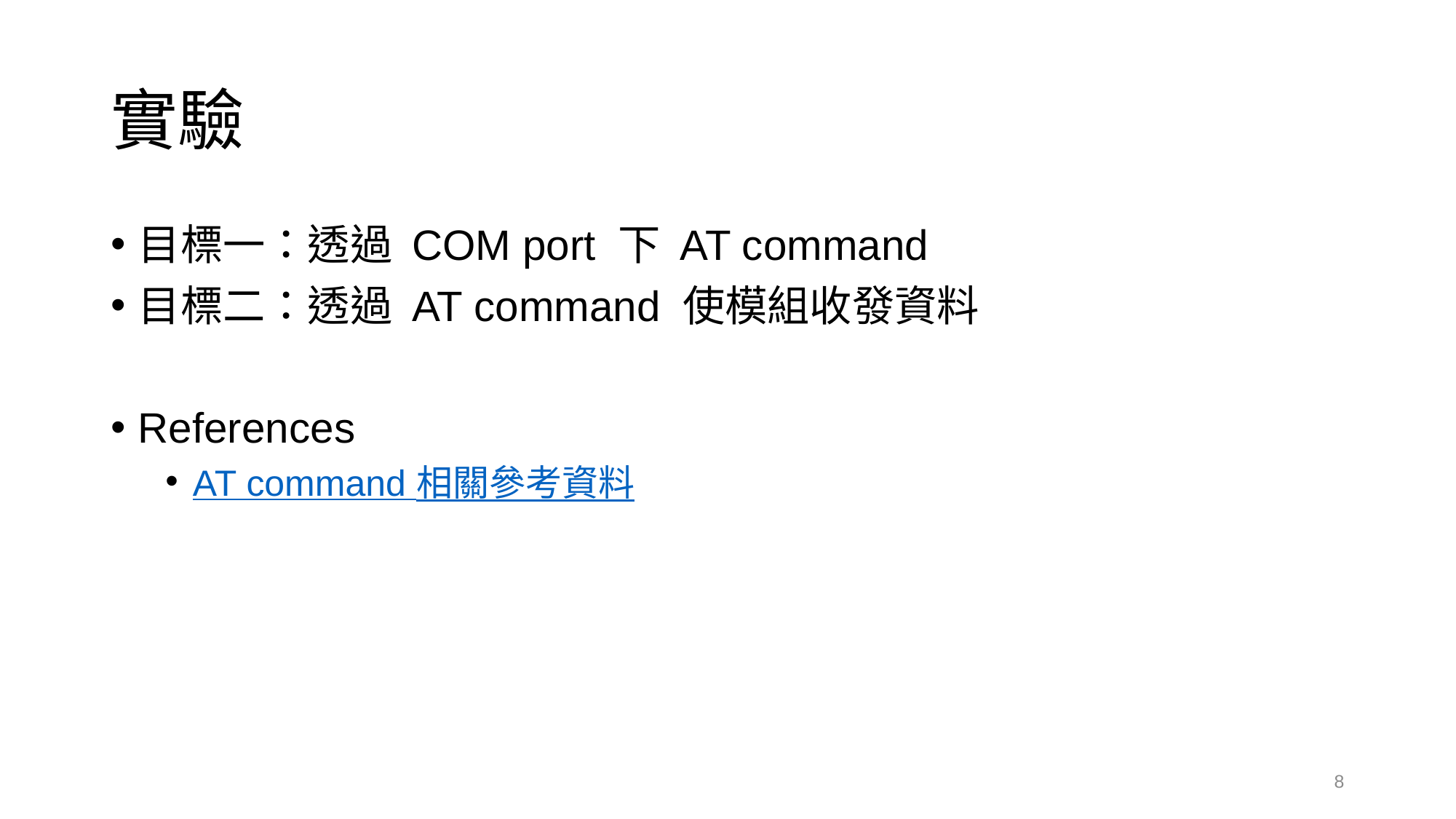

# 實驗
目標一：透過 COM port 下 AT command
目標二：透過 AT command 使模組收發資料

References
AT command 相關參考資料
8